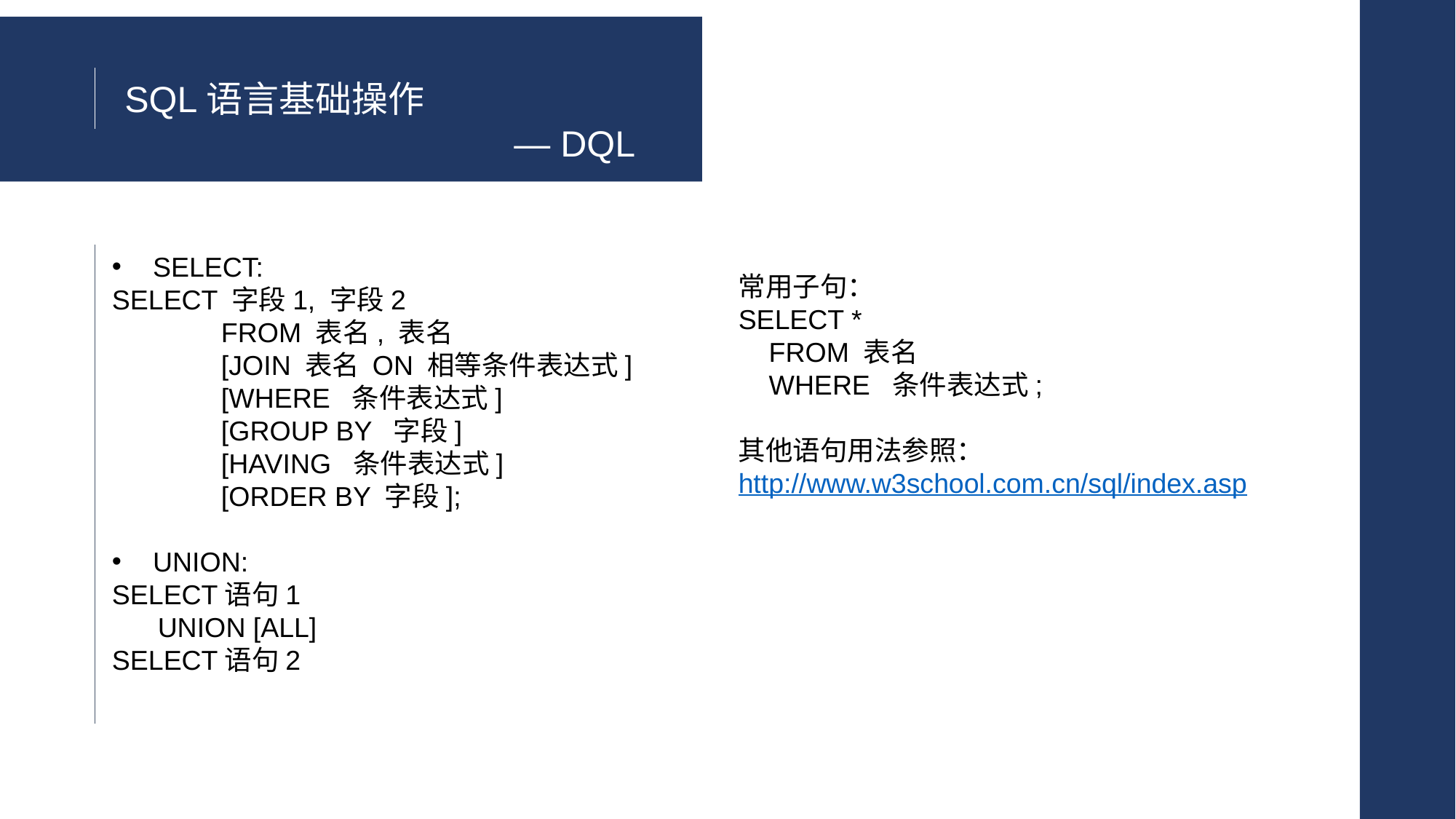

SQL语言基础操作
— DQL
SELECT:
SELECT 字段1, 字段2
	FROM 表名, 表名
[JOIN 表名 ON 相等条件表达式]
[WHERE  条件表达式]
[GROUP BY  字段]
[HAVING  条件表达式]
[ORDER BY 字段];

UNION:
SELECT语句1
      UNION [ALL]
SELECT语句2

常用子句：
SELECT *
    FROM 表名
    WHERE  条件表达式;

其他语句用法参照：
http://www.w3school.com.cn/sql/index.asp